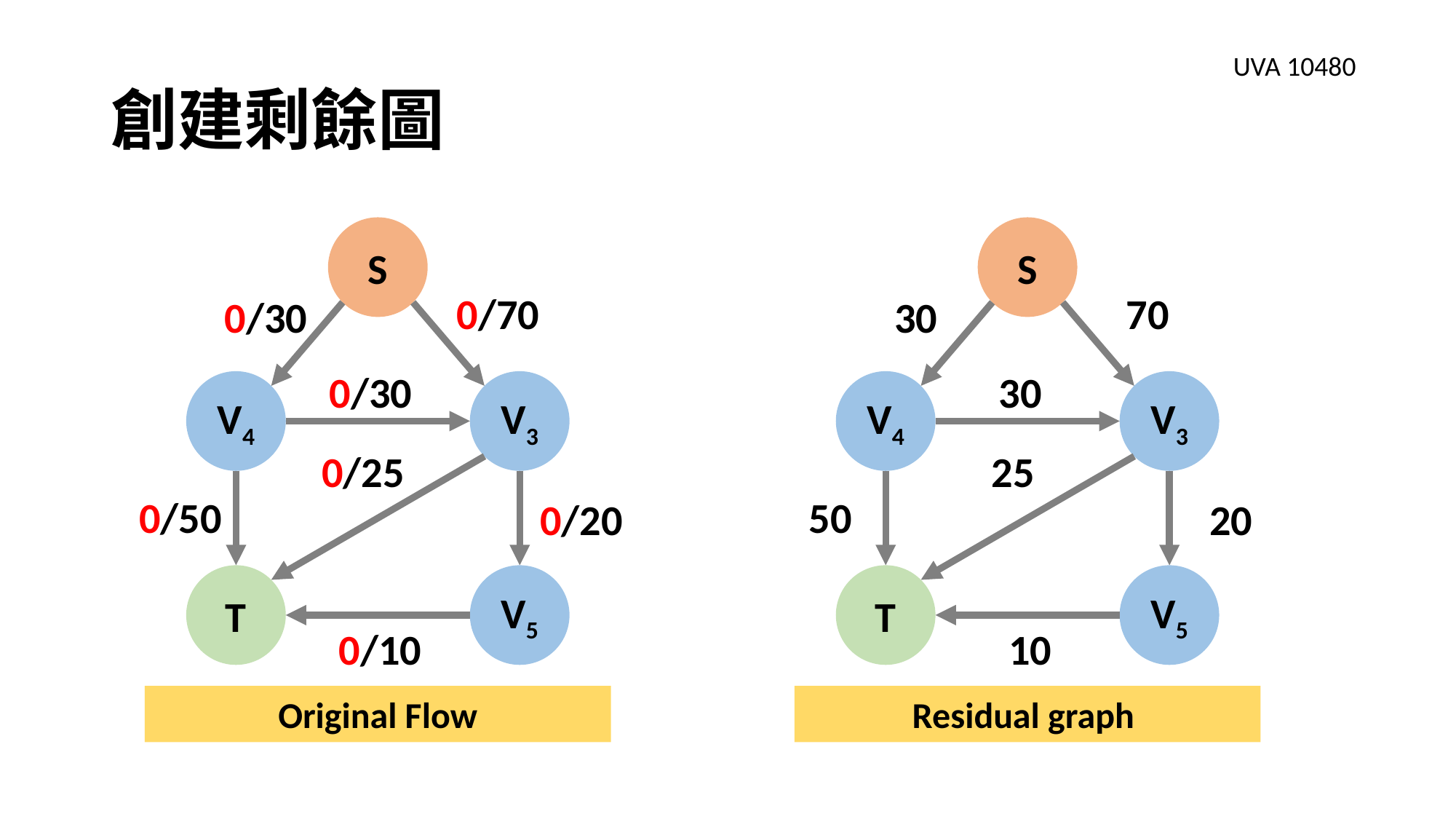

# 創建剩餘圖
UVA 10480
S
S
0/70
70
0/30
30
0/30
30
V4
V3
V4
V3
0/25
25
0/50
50
0/20
20
V5
V5
T
T
0/10
10
Original Flow
Residual graph